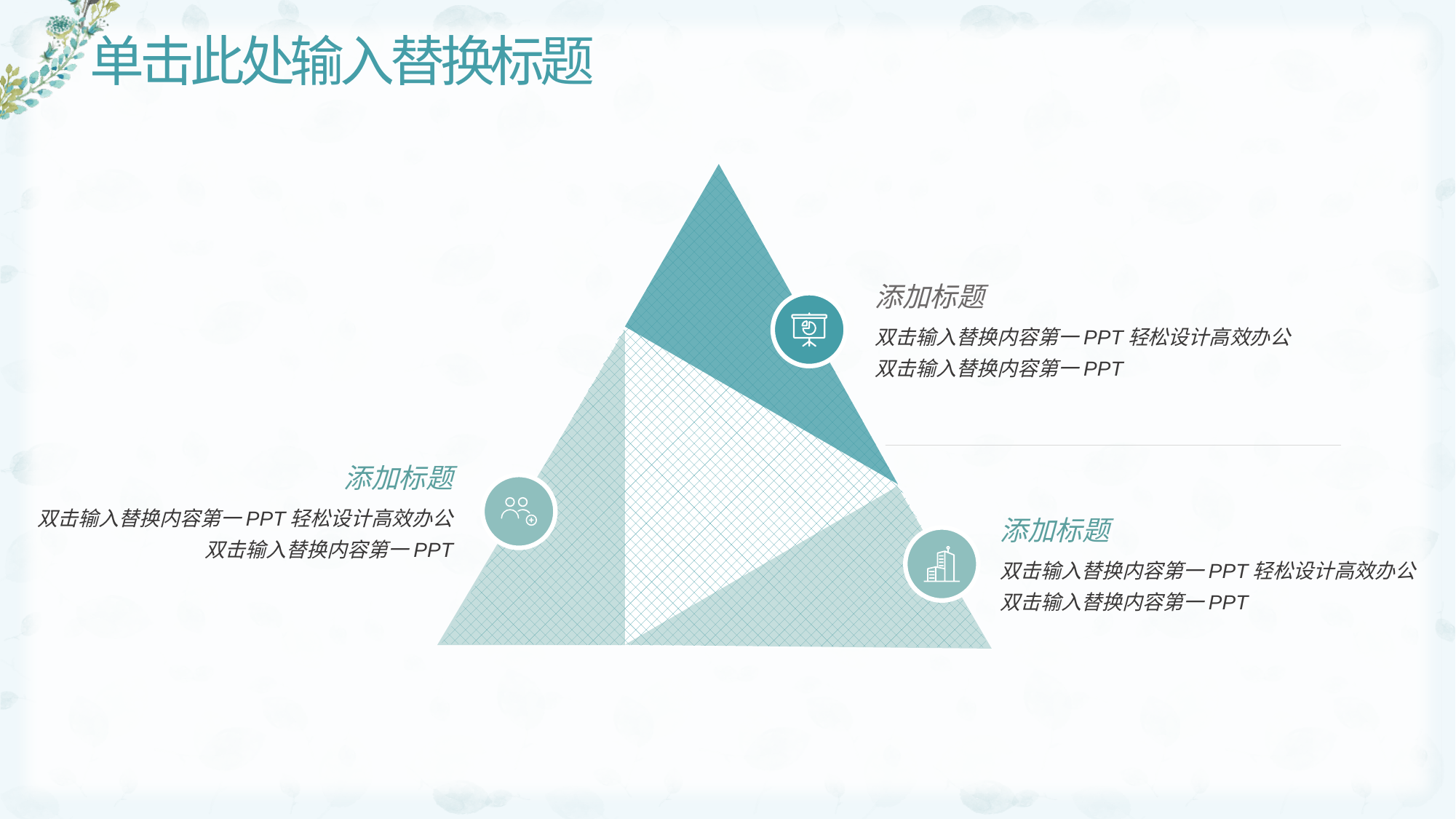

# 单击此处输入替换标题

添加标题
双击输入替换内容第一PPT轻松设计高效办公
双击输入替换内容第一PPT

添加标题
双击输入替换内容第一PPT轻松设计高效办公
双击输入替换内容第一PPT

添加标题
双击输入替换内容第一PPT轻松设计高效办公
双击输入替换内容第一PPT